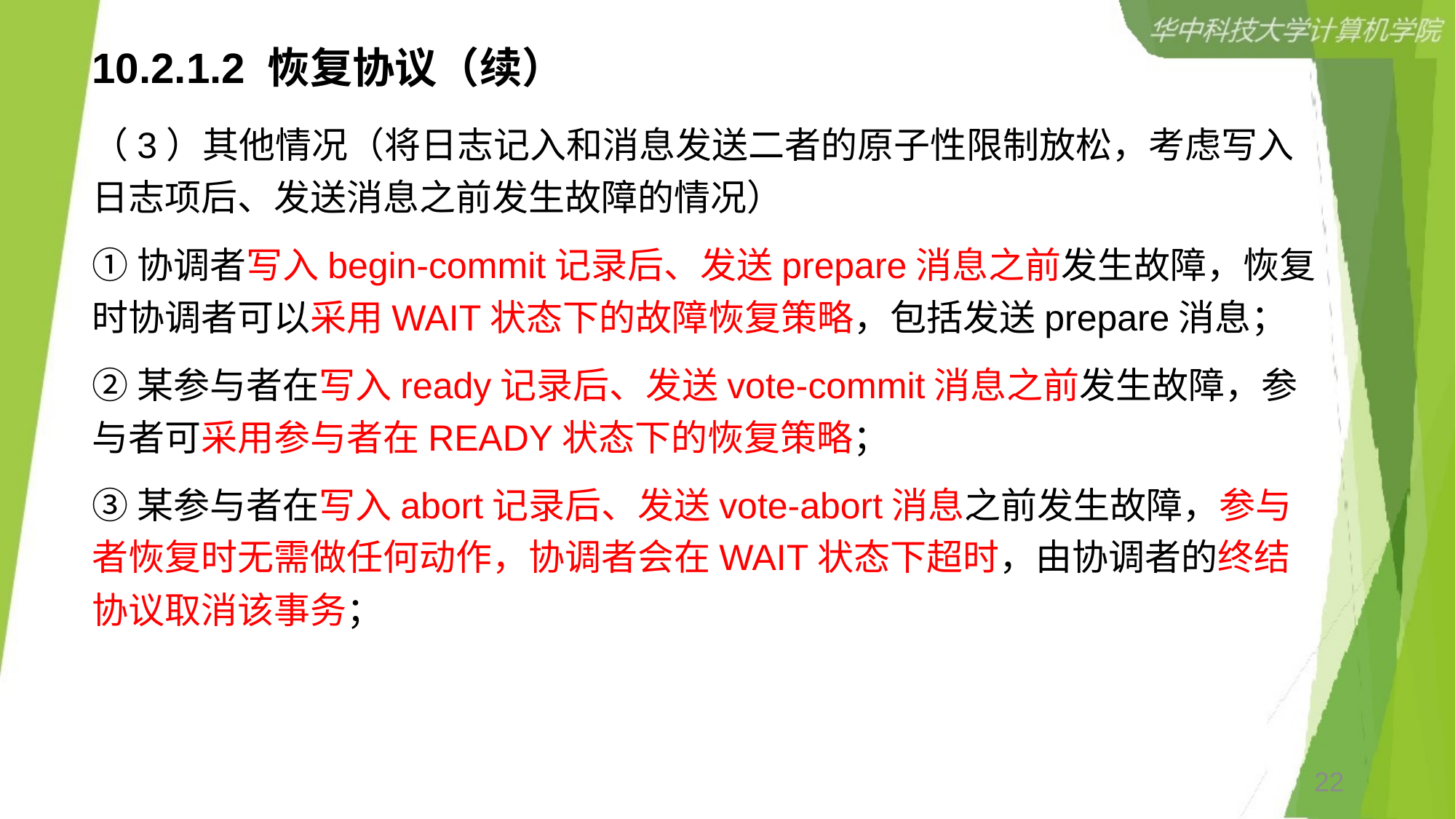

# 10.2.1.2 恢复协议（续）
（3）其他情况（将日志记入和消息发送二者的原子性限制放松，考虑写入日志项后、发送消息之前发生故障的情况）
①协调者写入begin-commit记录后、发送prepare消息之前发生故障，恢复时协调者可以采用WAIT状态下的故障恢复策略，包括发送prepare消息；
②某参与者在写入ready记录后、发送vote-commit消息之前发生故障，参与者可采用参与者在READY状态下的恢复策略；
③某参与者在写入abort记录后、发送vote-abort消息之前发生故障，参与者恢复时无需做任何动作，协调者会在WAIT状态下超时，由协调者的终结协议取消该事务；
22